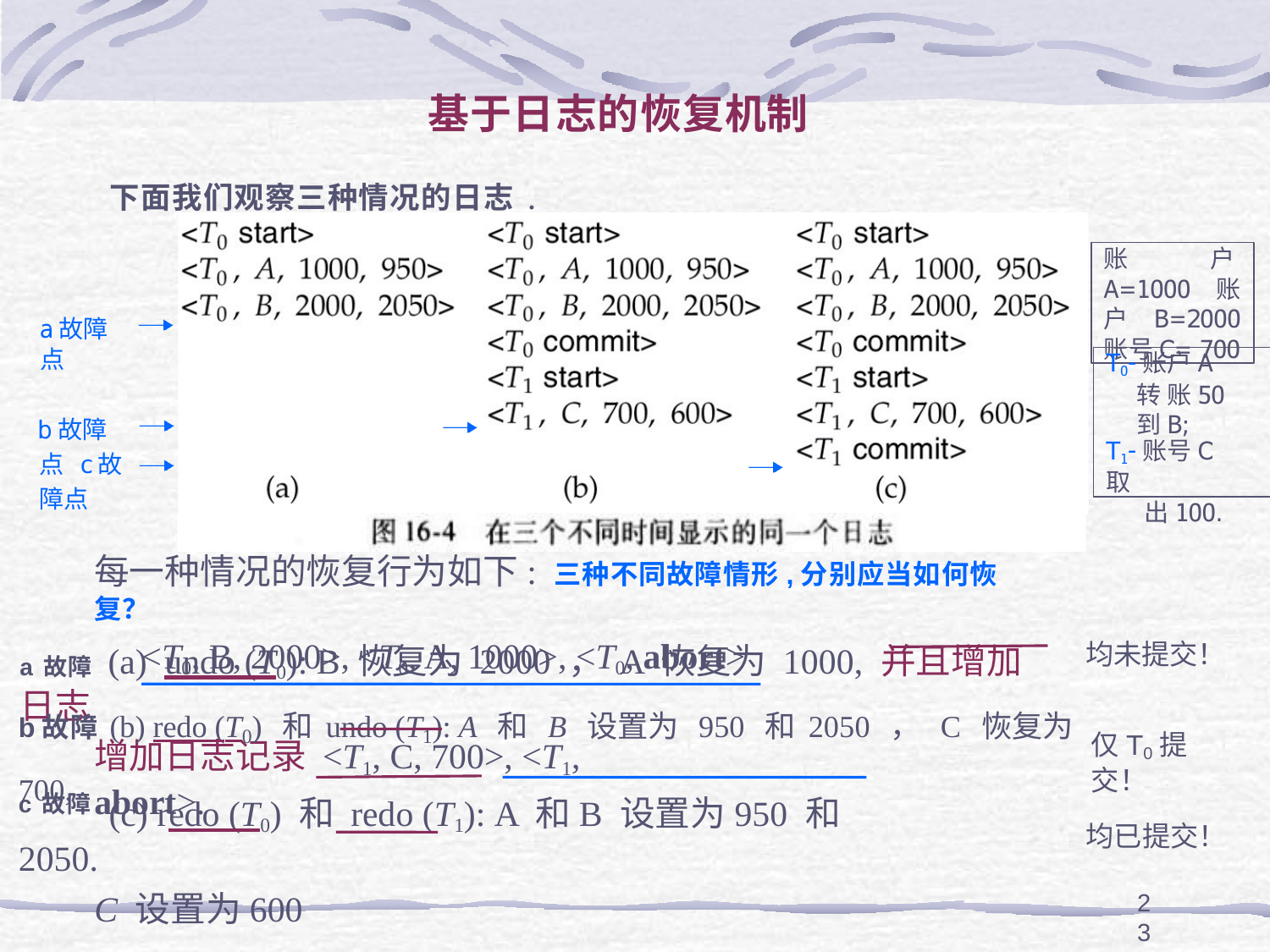

# 基于日志的恢复机制
下面我们观察三种情况的日志.

账户A=1000 账户B=2000 账号C= 700
a故障点

T0-账户A转 账50到B;

b故障点  c故障点

T1-账号C取
出100.

每一种情况的恢复行为如下: 三种不同故障情形,分别应当如何恢复？
a故障(a) undo (T0): B 恢复为 2000 ， A 恢复为 1000, 并且增加日志
<T0, B, 2000>, <T0, A, 1000>, <T0, abort>
均未提交！

b故障(b) redo (T0) 和undo (T1): A 和 B 设置为 950 和2050 ， C 恢复为700,

仅T0提交！

增加日志记录 <T1, C, 700>, <T1, abort>.
c故障(c) redo (T0) 和 redo (T1): A 和B 设置为950 和2050.
C 设置为600

均已提交！

23